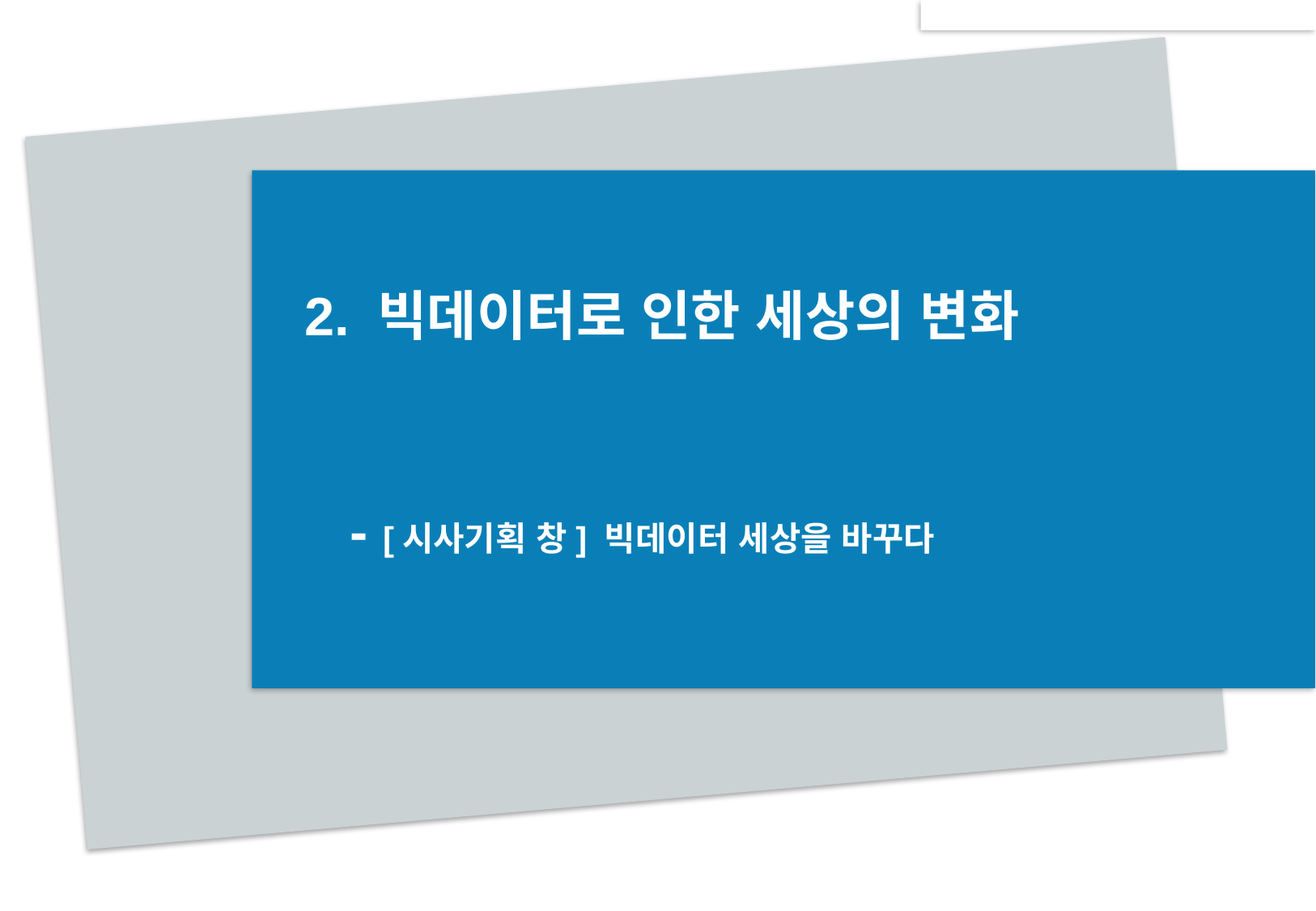

# 2. 빅데이터로 인한 세상의 변화 - [시사기획 창] 빅데이터 세상을 바꾸다